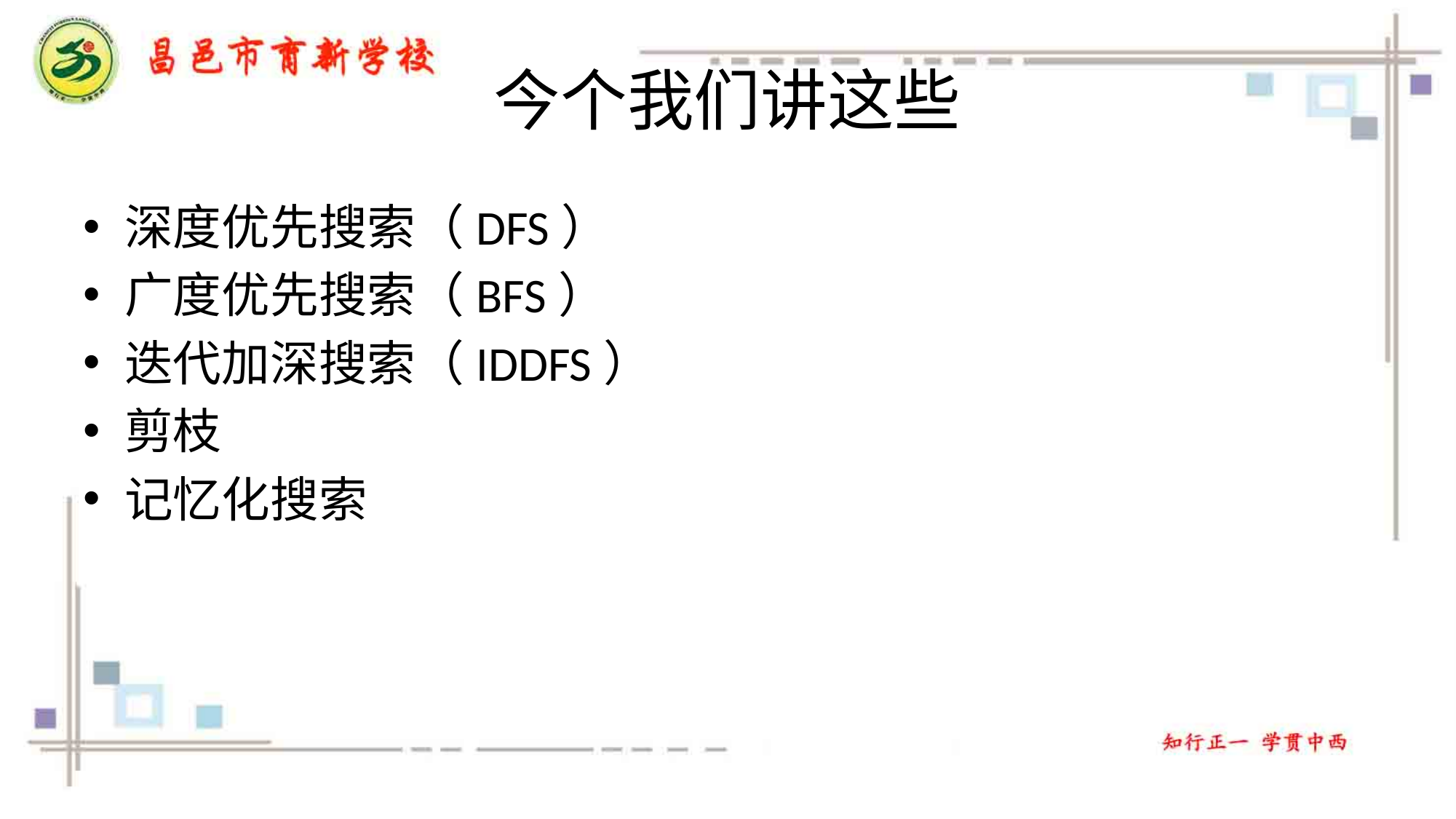

# 今个我们讲这些
深度优先搜索（DFS）
广度优先搜索（BFS）
迭代加深搜索（IDDFS）
剪枝
记忆化搜索